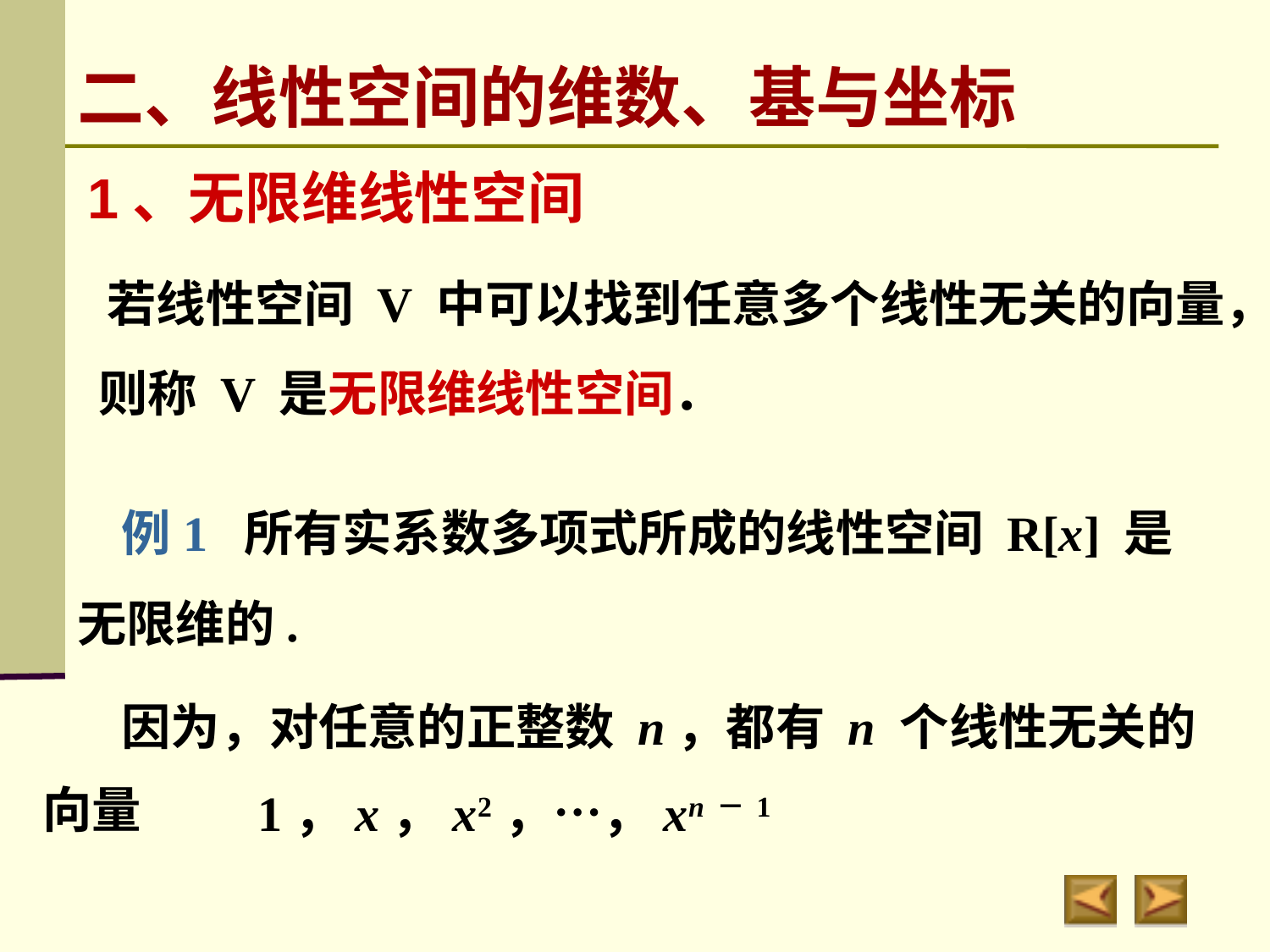

二、线性空间的维数、基与坐标
1、无限维线性空间
若线性空间 V 中可以找到任意多个线性无关的向量，
则称 V 是无限维线性空间．
  例1  所有实系数多项式所成的线性空间 R[x] 是
无限维的.
      因为，对任意的正整数 n，都有 n 个线性无关的
向量
1，x，x2，…，xn－1